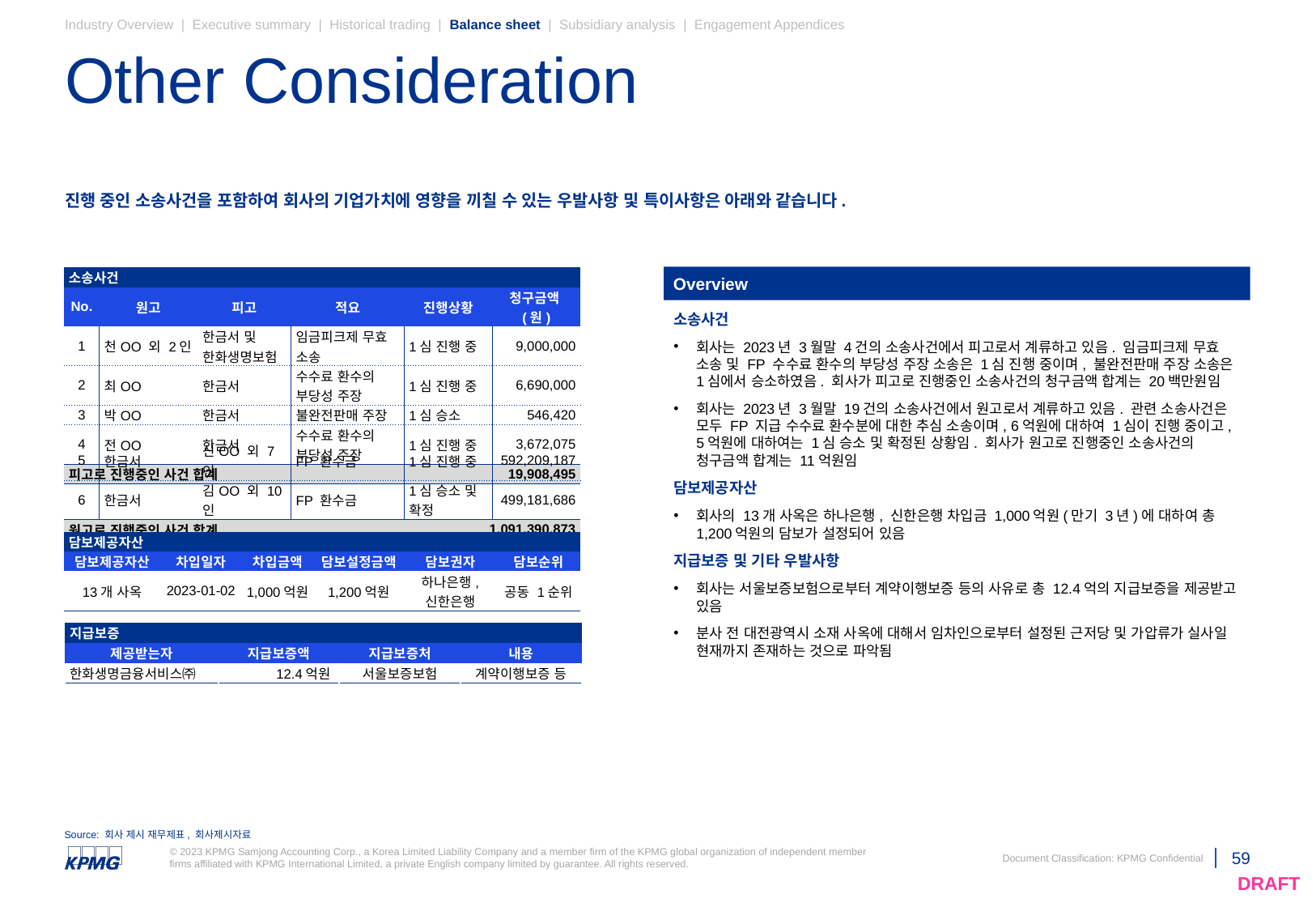

Industry Overview  |  Executive summary  |  Historical trading  |  Balance sheet  |  Subsidiary analysis  |  Engagement Appendices
# Other Consideration
진행 중인 소송사건을 포함하여 회사의 기업가치에 영향을 끼칠 수 있는 우발사항 및 특이사항은 아래와 같습니다.
Overview
| 소송사건 |  |  |  |  |  |
| --- | --- | --- | --- | --- | --- |
| No. | 원고 | 피고 | 적요 | 진행상황 | 청구금액(원) |
| 1 | 천OO 외 2인 | 한금서 및 한화생명보험 | 임금피크제 무효 소송 | 1심 진행 중 | 9,000,000 |
| 2 | 최OO | 한금서 | 수수료 환수의 부당성 주장 | 1심 진행 중 | 6,690,000 |
| 3 | 박OO | 한금서 | 불완전판매 주장 | 1심 승소 | 546,420 |
| 4 | 전OO | 한금서 | 수수료 환수의 부당성 주장 | 1심 진행 중 | 3,672,075 |
| 피고로 진행중인 사건 합계 |  |  |  |  | 19,908,495 |
소송사건
회사는 2023년 3월말 4건의 소송사건에서 피고로서 계류하고 있음. 임금피크제 무효 소송 및 FP 수수료 환수의 부당성 주장 소송은 1심 진행 중이며, 불완전판매 주장 소송은 1심에서 승소하였음. 회사가 피고로 진행중인 소송사건의 청구금액 합계는 20백만원임
회사는 2023년 3월말 19건의 소송사건에서 원고로서 계류하고 있음. 관련 소송사건은 모두 FP 지급 수수료 환수분에 대한 추심 소송이며, 6억원에 대하여 1심이 진행 중이고, 5억원에 대하여는 1심 승소 및 확정된 상황임. 회사가 원고로 진행중인 소송사건의 청구금액 합계는 11억원임
담보제공자산
회사의 13개 사옥은 하나은행, 신한은행 차입금 1,000억원(만기 3년)에 대하여 총 1,200억원의 담보가 설정되어 있음
지급보증 및 기타 우발사항
회사는 서울보증보험으로부터 계약이행보증 등의 사유로 총 12.4억의 지급보증을 제공받고 있음
분사 전 대전광역시 소재 사옥에 대해서 임차인으로부터 설정된 근저당 및 가압류가 실사일 현재까지 존재하는 것으로 파악됨
| 5 | 한금서 | 신OO 외 7인 | FP 환수금 | 1심 진행 중 | 592,209,187 |
| --- | --- | --- | --- | --- | --- |
| 6 | 한금서 | 김OO 외 10인 | FP 환수금 | 1심 승소 및 확정 | 499,181,686 |
| 원고로 진행중인 사건 합계 |  |  |  | 1,091,390,873 | 1,091,390,873 |
| 담보제공자산 |  |  |  |  |  |
| --- | --- | --- | --- | --- | --- |
| 담보제공자산 | 차입일자 | 차입금액 | 담보설정금액 | 담보권자 | 담보순위 |
| 13개 사옥 | 2023-01-02 | 1,000억원 | 1,200억원 | 하나은행, 신한은행 | 공동 1순위 |
| 지급보증 |  |  |  |
| --- | --- | --- | --- |
| 제공받는자 | 지급보증액 | 지급보증처 | 내용 |
| 한화생명금융서비스㈜ | 12.4억원 | 서울보증보험 | 계약이행보증 등 |
Source: 회사 제시 재무제표, 회사제시자료